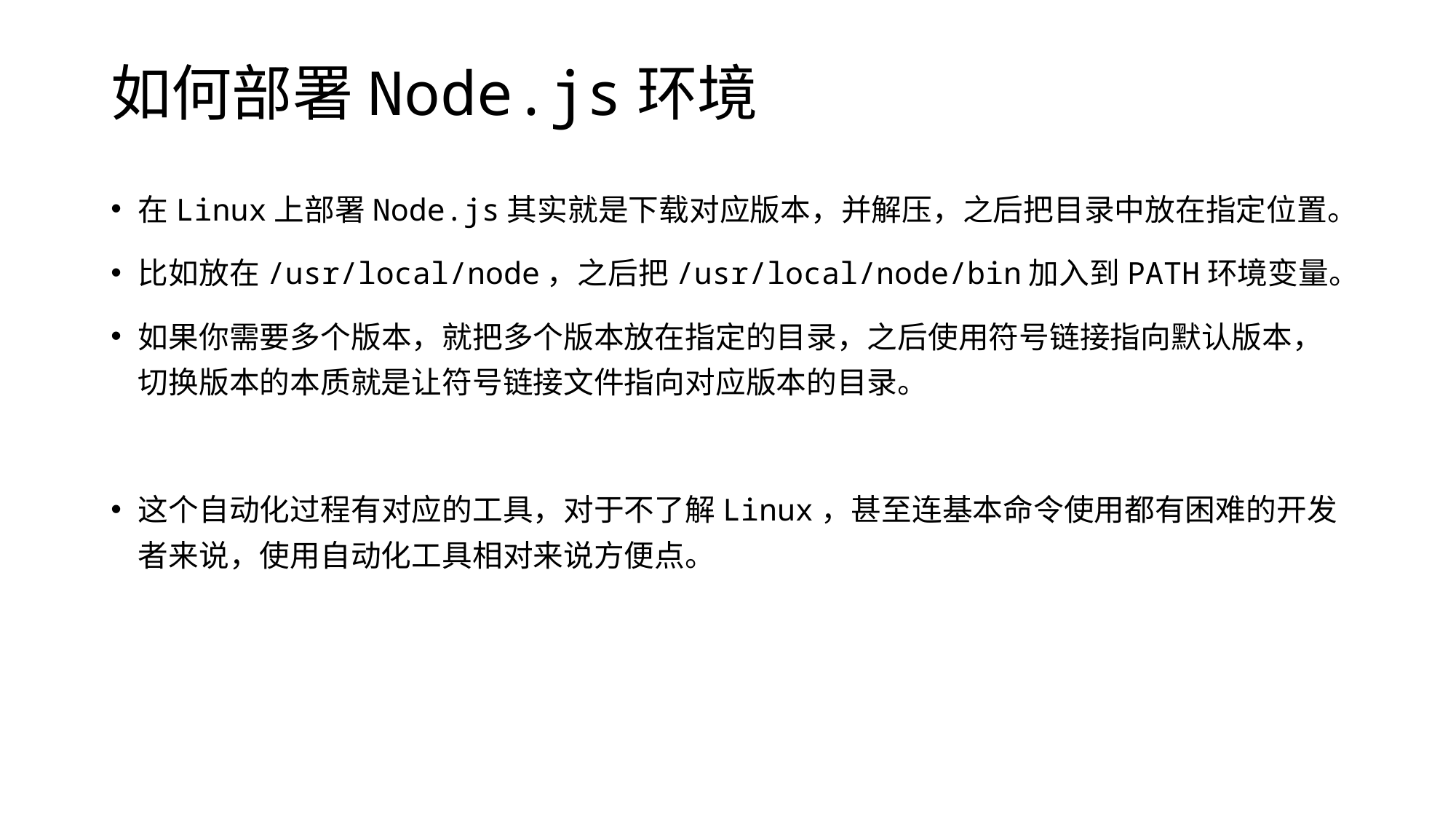

# 如何部署Node.js环境
在Linux上部署Node.js其实就是下载对应版本，并解压，之后把目录中放在指定位置。
比如放在/usr/local/node，之后把/usr/local/node/bin加入到PATH环境变量。
如果你需要多个版本，就把多个版本放在指定的目录，之后使用符号链接指向默认版本，切换版本的本质就是让符号链接文件指向对应版本的目录。

这个自动化过程有对应的工具，对于不了解Linux，甚至连基本命令使用都有困难的开发者来说，使用自动化工具相对来说方便点。